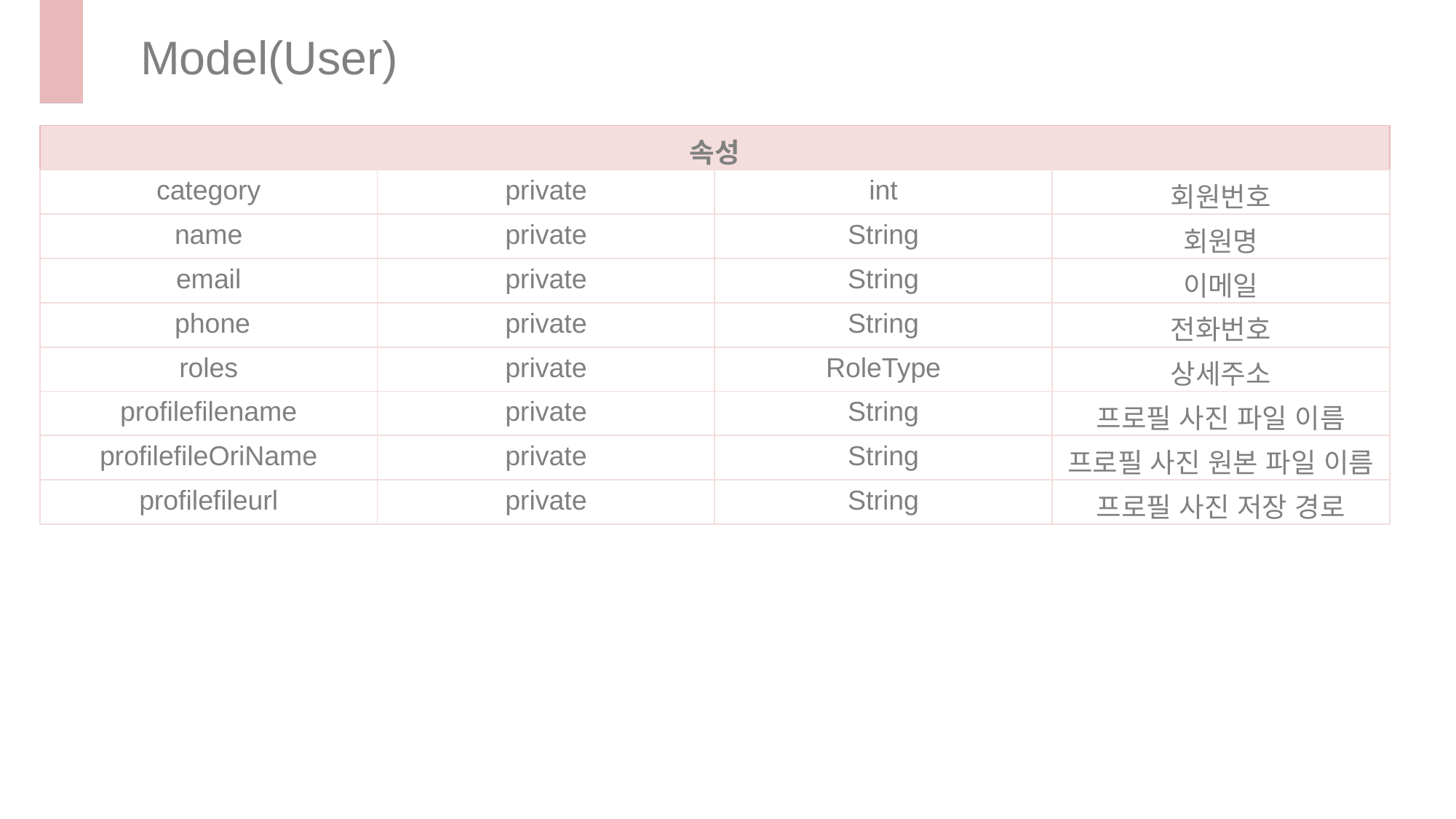

Model(User)
| 속성 |
| --- |
| category | private | int | 회원번호 |
| --- | --- | --- | --- |
| name | private | String | 회원명 |
| email | private | String | 이메일 |
| phone | private | String | 전화번호 |
| roles | private | RoleType | 상세주소 |
| profilefilename | private | String | 프로필 사진 파일 이름 |
| profilefileOriName | private | String | 프로필 사진 원본 파일 이름 |
| profilefileurl | private | String | 프로필 사진 저장 경로 |